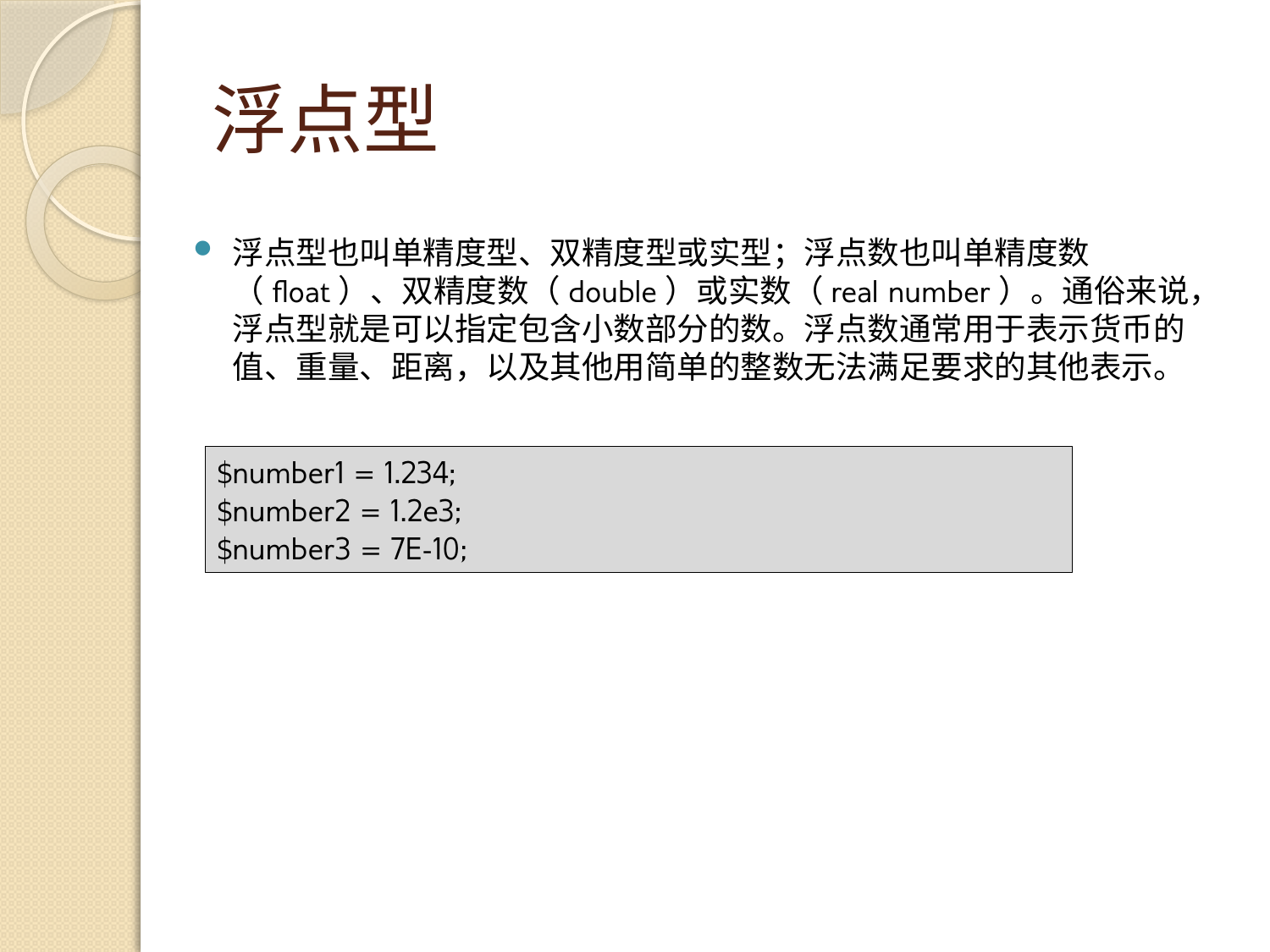

# 浮点型
浮点型也叫单精度型、双精度型或实型；浮点数也叫单精度数（float）、双精度数（double）或实数（real number）。通俗来说，浮点型就是可以指定包含小数部分的数。浮点数通常用于表示货币的值、重量、距离，以及其他用简单的整数无法满足要求的其他表示。
$number1 = 1.234;
$number2 = 1.2e3;
$number3 = 7E-10;